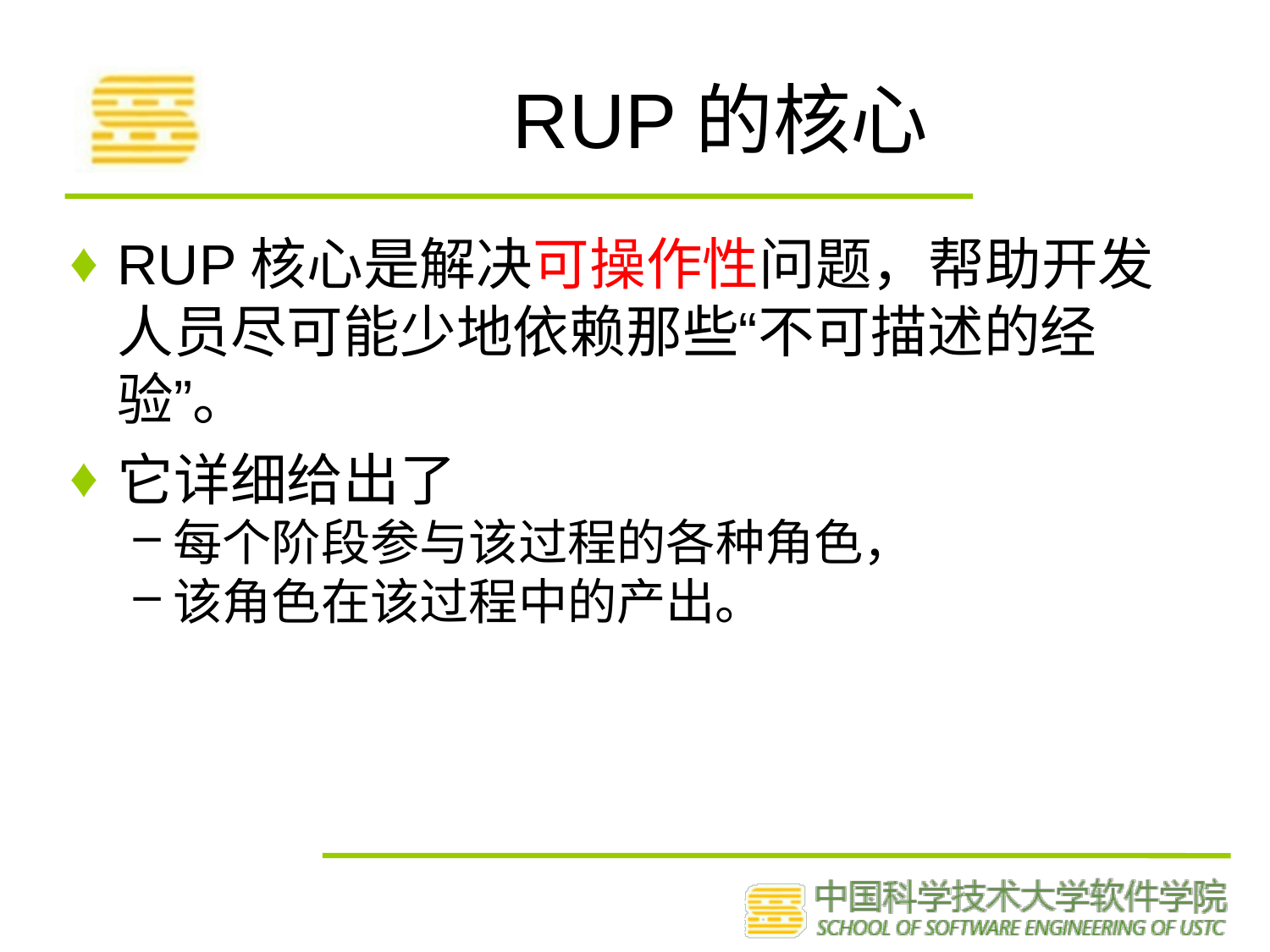

# RUP的核心
RUP核心是解决可操作性问题，帮助开发人员尽可能少地依赖那些“不可描述的经验”。
它详细给出了
每个阶段参与该过程的各种角色，
该角色在该过程中的产出。